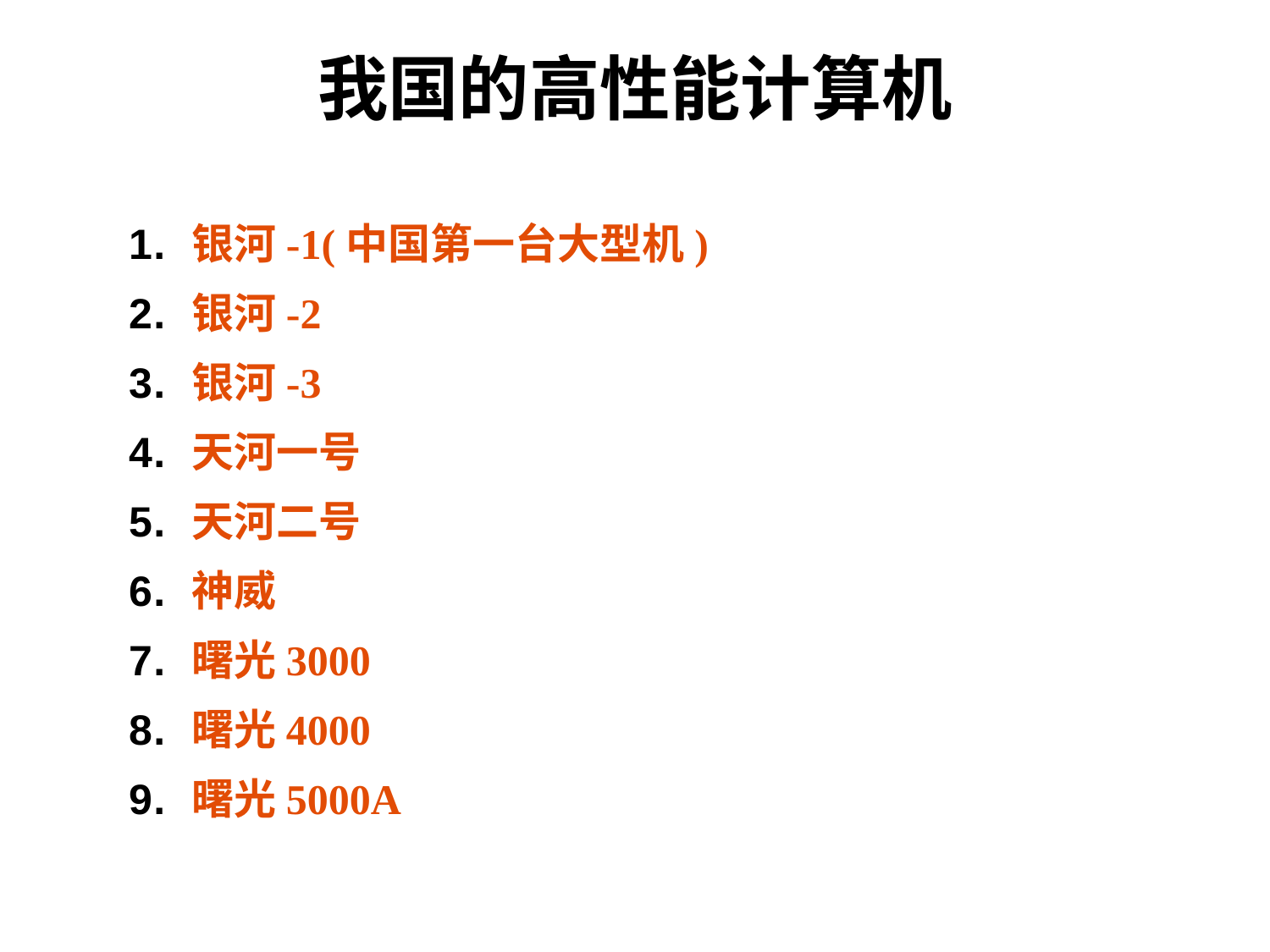

我国的高性能计算机
银河-1(中国第一台大型机)
银河-2
银河-3
天河一号
天河二号
神威
曙光3000
曙光4000
曙光5000A